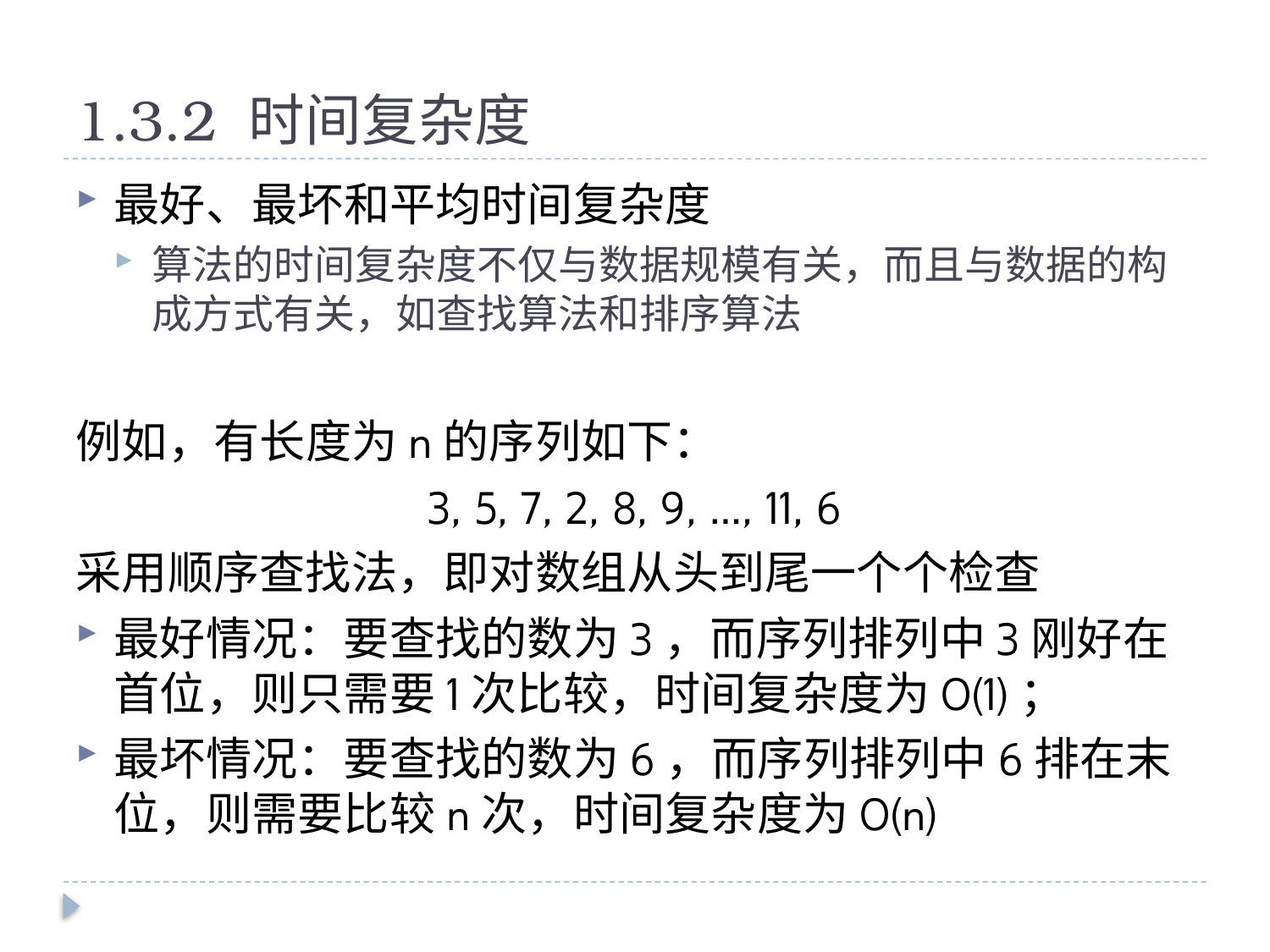

# 1.3.2 时间复杂度
最好、最坏和平均时间复杂度
算法的时间复杂度不仅与数据规模有关，而且与数据的构成方式有关，如查找算法和排序算法

例如，有长度为n的序列如下：
3, 5, 7, 2, 8, 9, …, 11, 6
采用顺序查找法，即对数组从头到尾一个个检查
最好情况：要查找的数为3，而序列排列中3刚好在首位，则只需要1次比较，时间复杂度为O(1)；
最坏情况：要查找的数为6，而序列排列中6排在末位，则需要比较n次，时间复杂度为O(n)